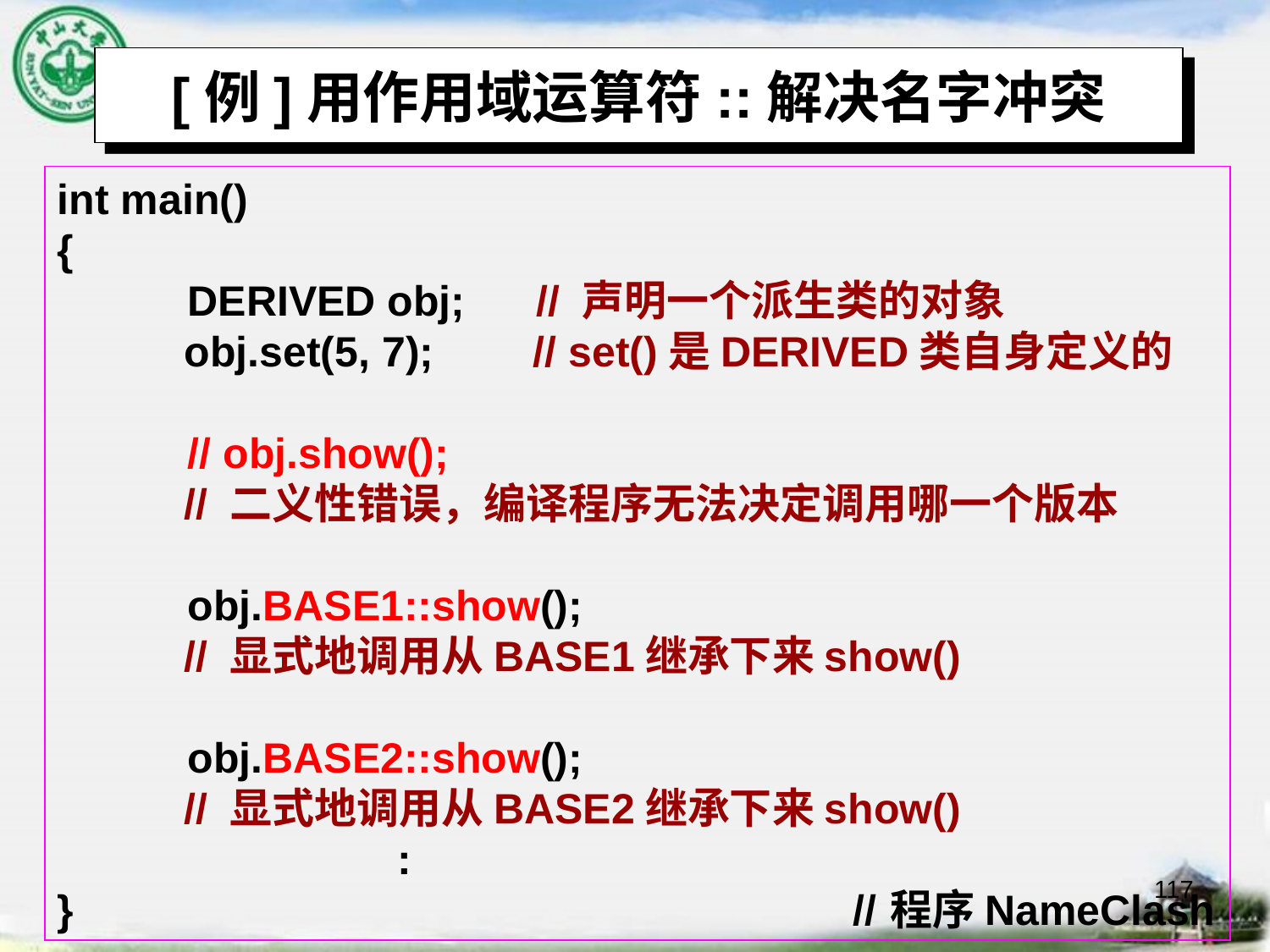

# [例]用作用域运算符::解决名字冲突
int main()
{
           DERIVED obj;      // 声明一个派生类的对象
	obj.set(5, 7);	        // set()是DERIVED类自身定义的

           // obj.show();
	// 二义性错误，编译程序无法决定调用哪一个版本

           obj.BASE1::show();
	// 显式地调用从BASE1继承下来show()

           obj.BASE2::show();
	// 显式地调用从BASE2继承下来show()
	                  :
}                                                                  //程序NameClash

117